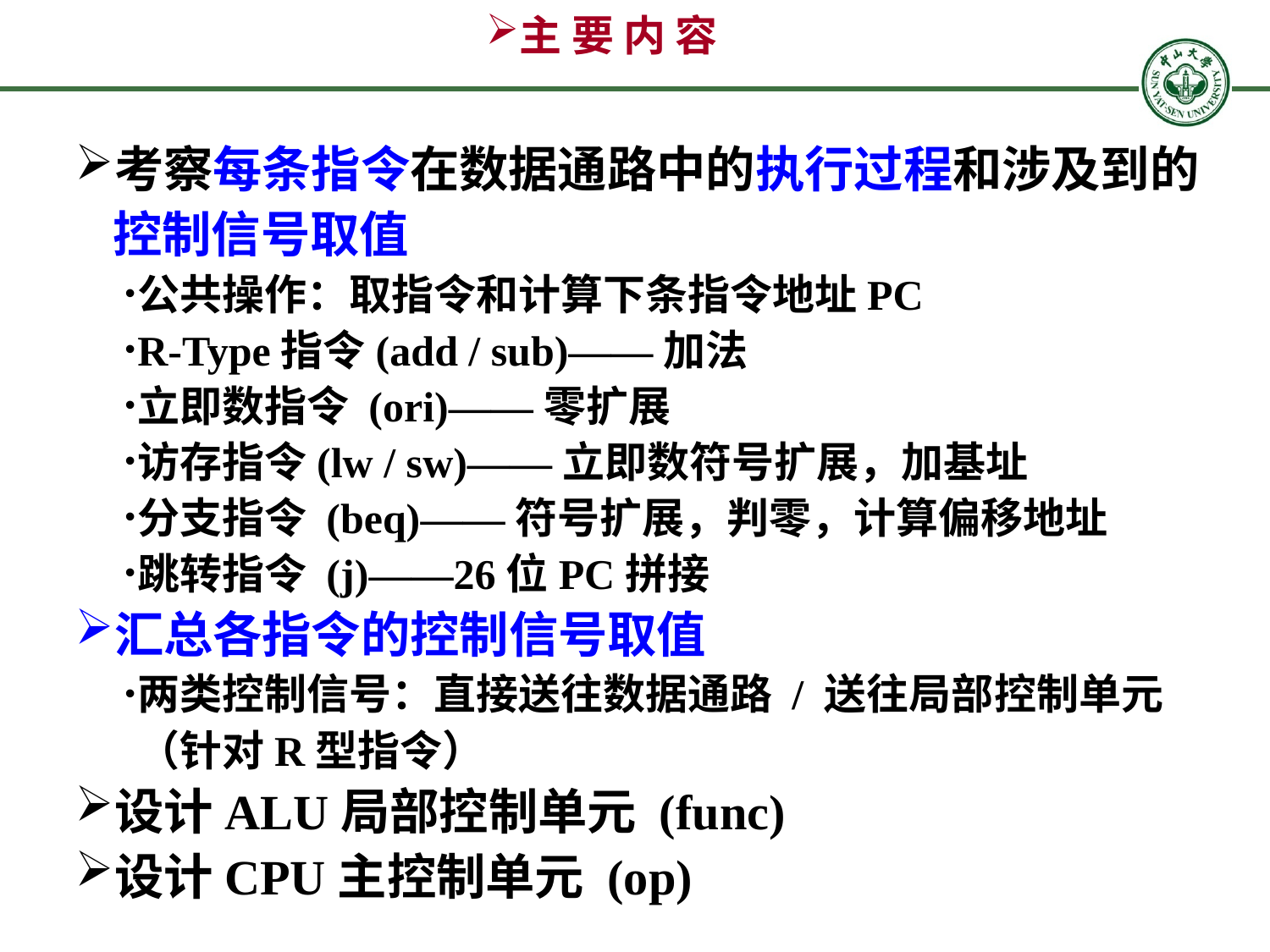

# 主 要 内 容
考察每条指令在数据通路中的执行过程和涉及到的控制信号取值
公共操作：取指令和计算下条指令地址PC
R-Type指令(add / sub)——加法
立即数指令 (ori)——零扩展
访存指令(lw / sw)——立即数符号扩展，加基址
分支指令 (beq)——符号扩展，判零，计算偏移地址
跳转指令 (j)——26位PC拼接
汇总各指令的控制信号取值
两类控制信号：直接送往数据通路 / 送往局部控制单元（针对R型指令）
设计ALU局部控制单元 (func)
设计CPU主控制单元 (op)